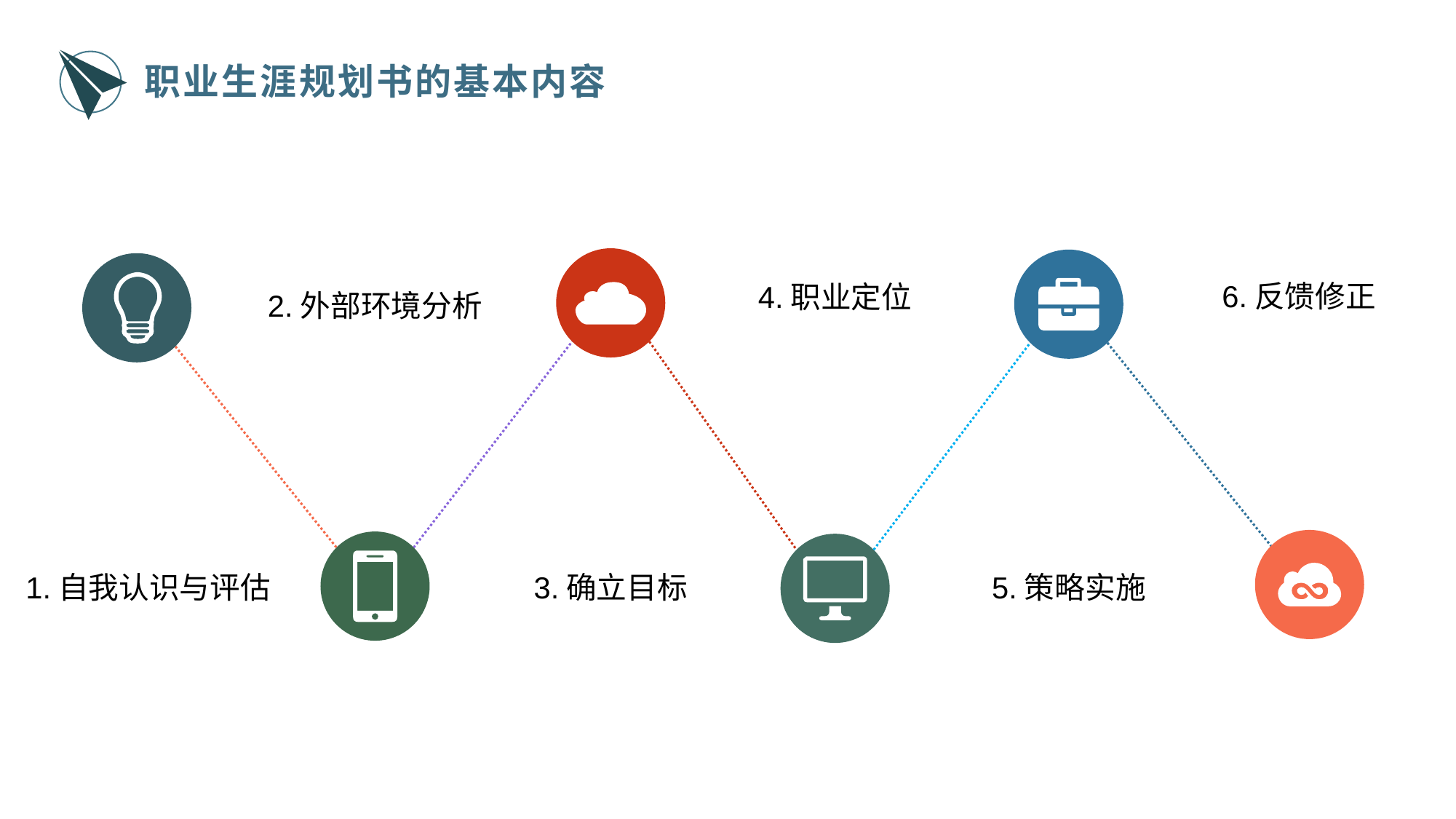

职业生涯规划书的基本内容

6.反馈修正

4.职业定位

2.外部环境分析

5.策略实施
3.确立目标
1.自我认识与评估